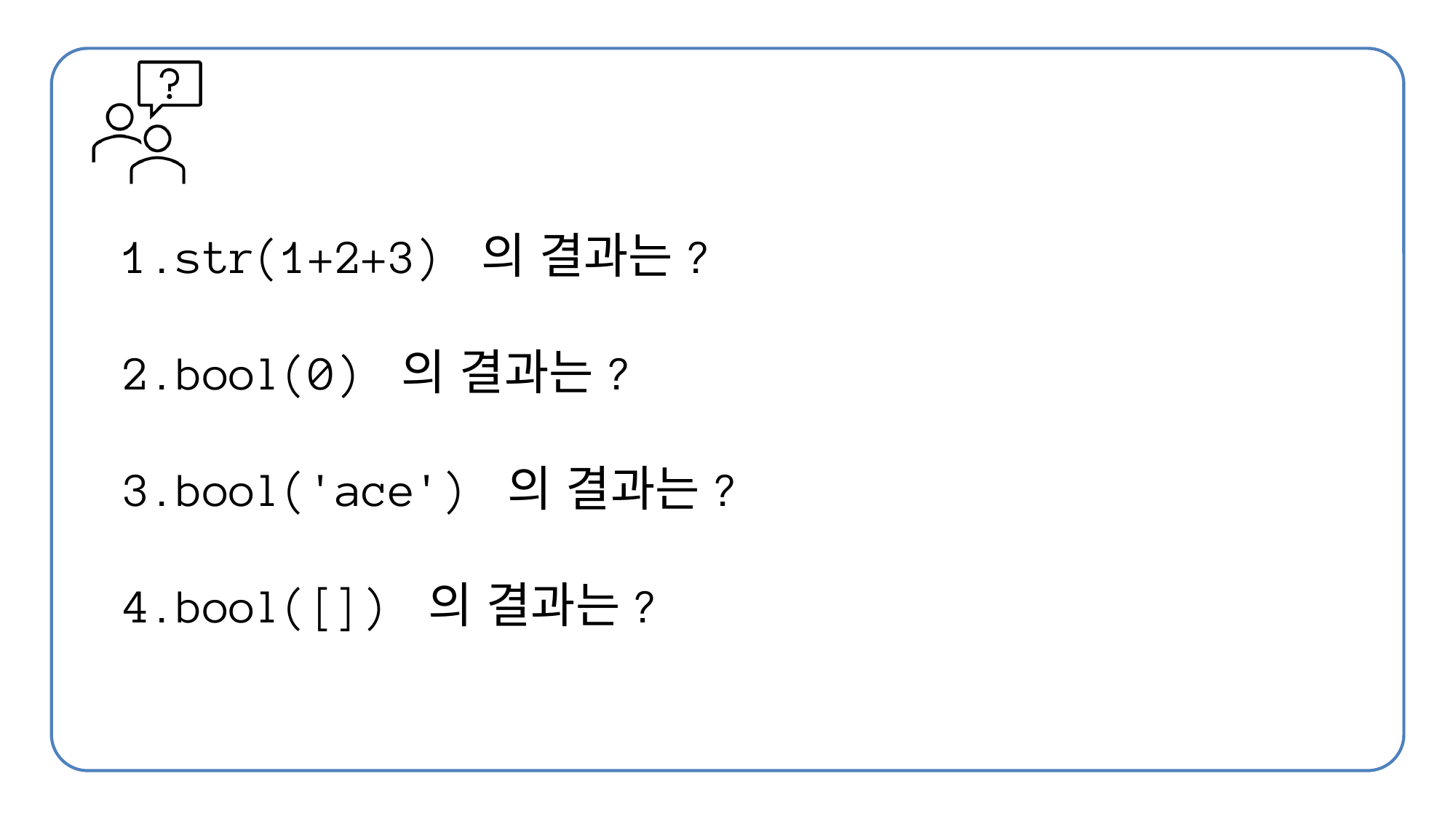

1.str(1+2+3) 의 결과는?

2.bool(0) 의 결과는?

3.bool('ace') 의 결과는?

4.bool([]) 의 결과는?